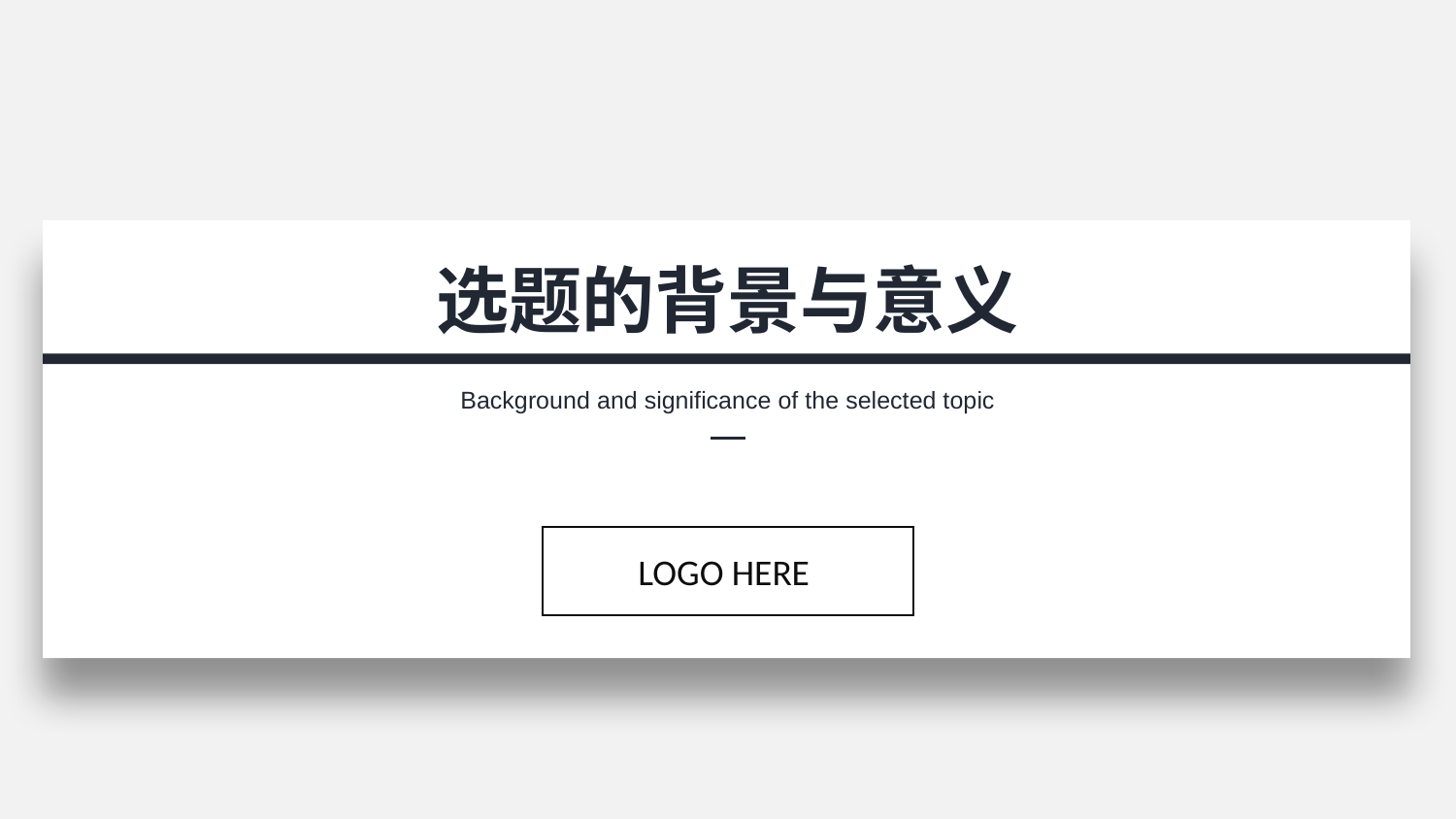

选题的背景与意义

Background and significance of the selected topic
LOGO HERE